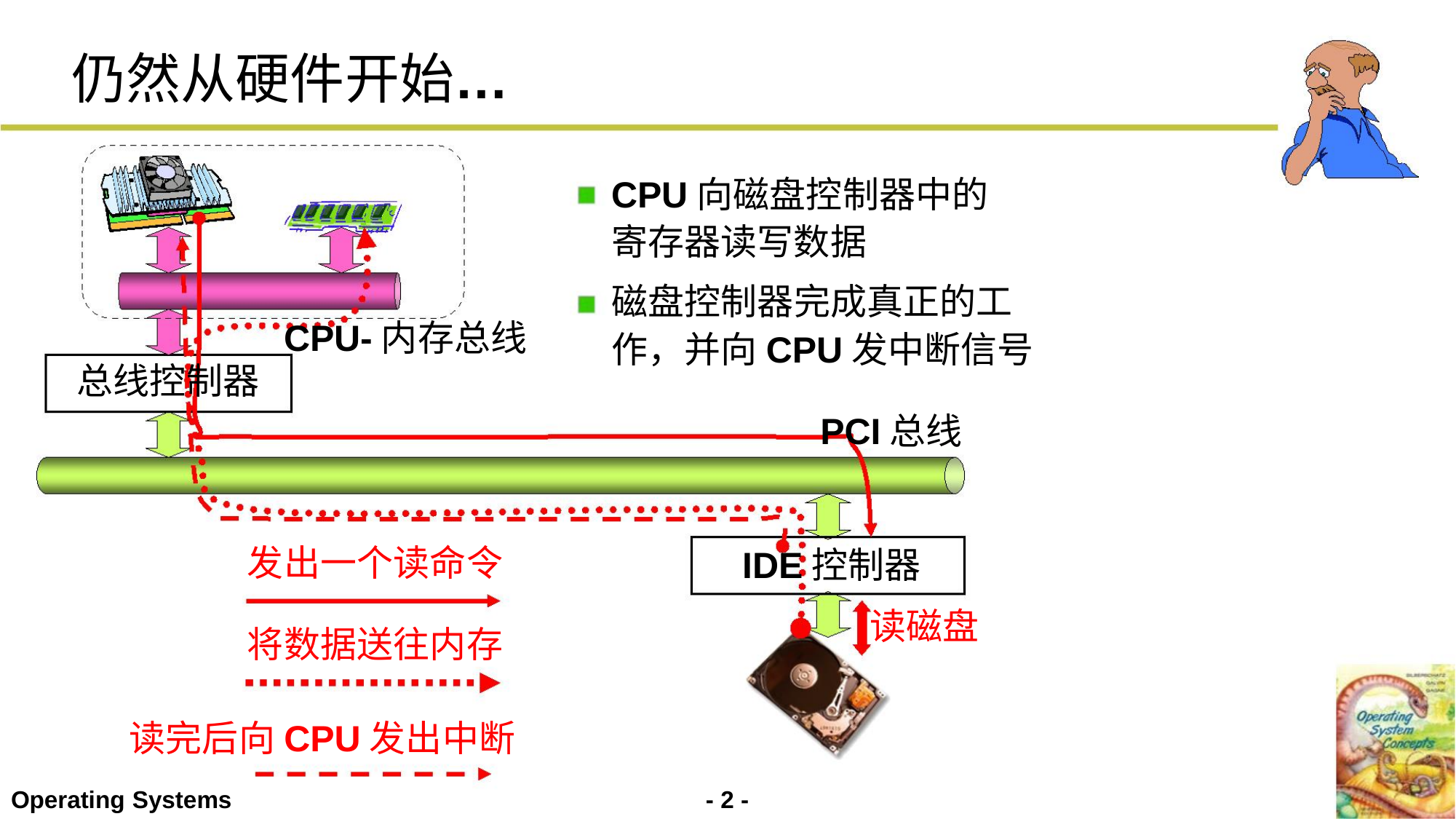

仍然从硬件开始…
CPU向磁盘控制器中的
寄存器读写数据
磁盘控制器完成真正的工
作，并向CPU发中断信号
CPU-内存总线
总线控制器
PCI总线
IDE控制器
发出一个读命令
将数据送往内存
读磁盘
读完后向CPU发出中断
- 2 -
Operating Systems